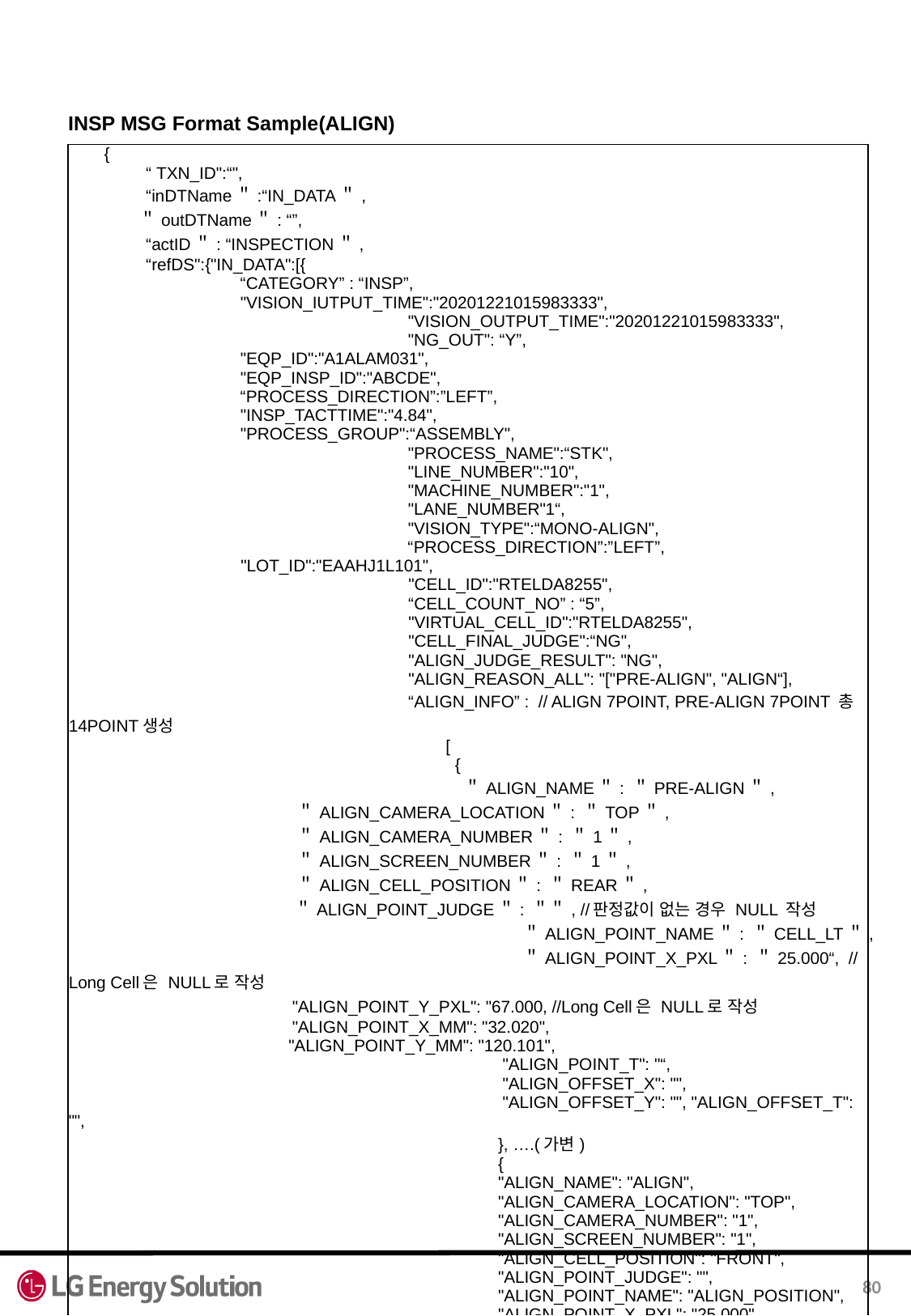

INSP MSG Format Sample(ALIGN)
| { “ TXN\_ID":“", “inDTName＂:“IN\_DATA＂, ＂outDTName＂: “”, “actID＂: “INSPECTION＂, “refDS":{"IN\_DATA":[{ “CATEGORY” : “INSP”, "VISION\_IUTPUT\_TIME":"20201221015983333", "VISION\_OUTPUT\_TIME":"20201221015983333", "NG\_OUT": “Y”, "EQP\_ID":"A1ALAM031", "EQP\_INSP\_ID":"ABCDE", “PROCESS\_DIRECTION”:”LEFT”, "INSP\_TACTTIME":"4.84", "PROCESS\_GROUP":“ASSEMBLY", "PROCESS\_NAME":“STK", "LINE\_NUMBER":"10", "MACHINE\_NUMBER":"1", "LANE\_NUMBER"1“, "VISION\_TYPE":“MONO-ALIGN", “PROCESS\_DIRECTION”:”LEFT”, "LOT\_ID":"EAAHJ1L101", "CELL\_ID":"RTELDA8255", “CELL\_COUNT\_NO” : “5”, "VIRTUAL\_CELL\_ID":"RTELDA8255", "CELL\_FINAL\_JUDGE":“NG", "ALIGN\_JUDGE\_RESULT": "NG", "ALIGN\_REASON\_ALL": "["PRE-ALIGN", "ALIGN“], “ALIGN\_INFO” : // ALIGN 7POINT, PRE-ALIGN 7POINT 총 14POINT생성 [ { ＂ALIGN\_NAME＂: ＂PRE-ALIGN＂, ＂ALIGN\_CAMERA\_LOCATION＂: ＂TOP＂, ＂ALIGN\_CAMERA\_NUMBER＂: ＂1＂, ＂ALIGN\_SCREEN\_NUMBER＂: ＂1＂, ＂ALIGN\_CELL\_POSITION＂: ＂REAR＂, ＂ALIGN\_POINT\_JUDGE＂: ＂＂, //판정값이 없는 경우 NULL 작성 ＂ALIGN\_POINT\_NAME＂: ＂CELL\_LT＂, ＂ALIGN\_POINT\_X\_PXL＂: ＂25.000“, // Long Cell은 NULL로 작성 "ALIGN\_POINT\_Y\_PXL": "67.000, //Long Cell은 NULL로 작성 "ALIGN\_POINT\_X\_MM": "32.020", "ALIGN\_POINT\_Y\_MM": "120.101", "ALIGN\_POINT\_T": "“, "ALIGN\_OFFSET\_X": "", "ALIGN\_OFFSET\_Y": "", "ALIGN\_OFFSET\_T": "", }, ….(가변) { "ALIGN\_NAME": "ALIGN", "ALIGN\_CAMERA\_LOCATION": "TOP", "ALIGN\_CAMERA\_NUMBER": "1", "ALIGN\_SCREEN\_NUMBER": "1", "ALIGN\_CELL\_POSITION": "FRONT", "ALIGN\_POINT\_JUDGE": "", "ALIGN\_POINT\_NAME": "ALIGN\_POSITION", "ALIGN\_POINT\_X\_PXL": "25.000" "ALIGN\_POINT\_Y\_PXL": "25.000", "ALIGN\_POINT\_X\_MM": "32.020", |
| --- |
80